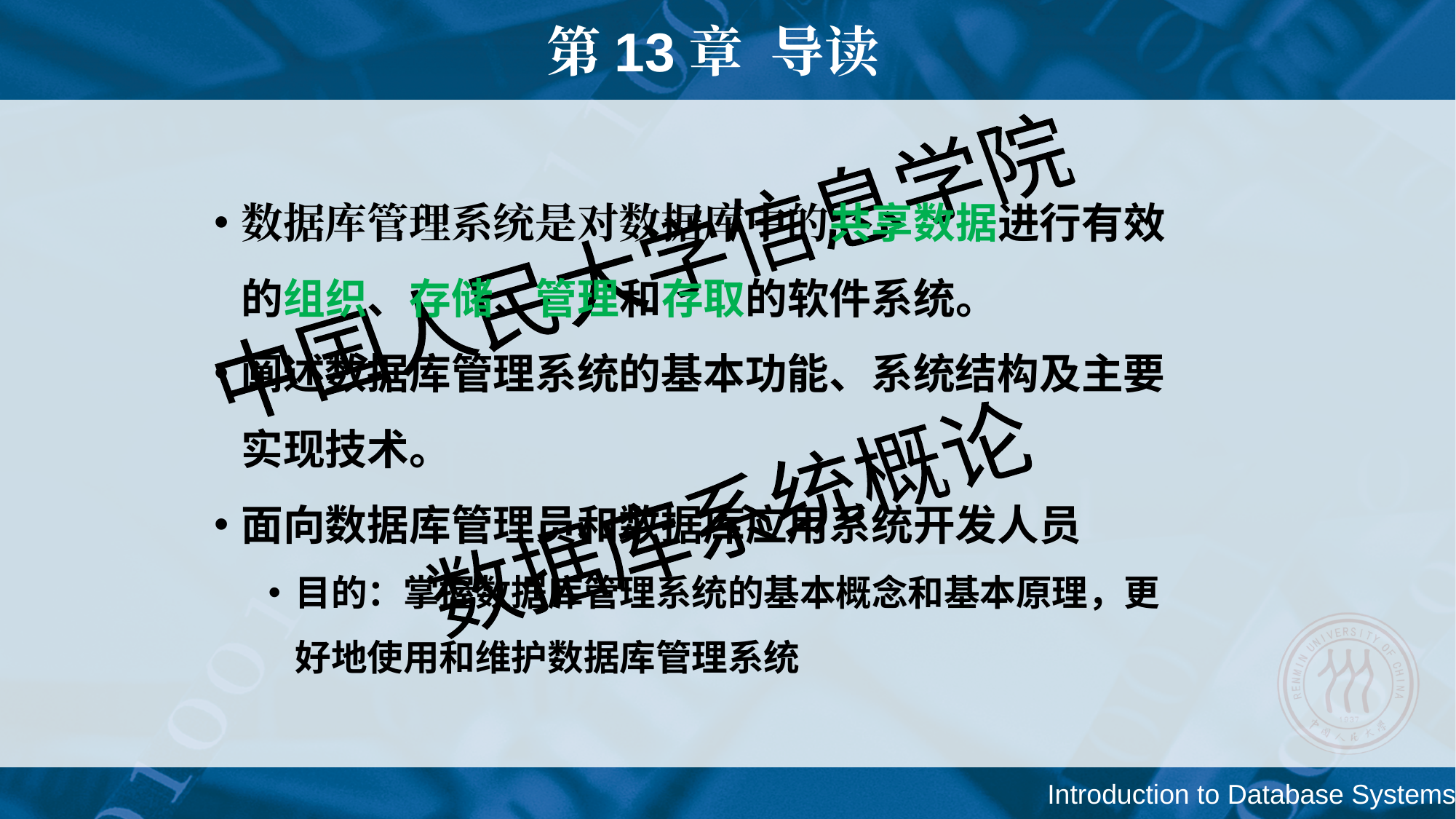

# 第13章  导读
数据库管理系统是对数据库中的共享数据进行有效的组织、存储、管理和存取的软件系统。
阐述数据库管理系统的基本功能、系统结构及主要实现技术。
面向数据库管理员和数据库应用系统开发人员
目的：掌握数据库管理系统的基本概念和基本原理，更好地使用和维护数据库管理系统